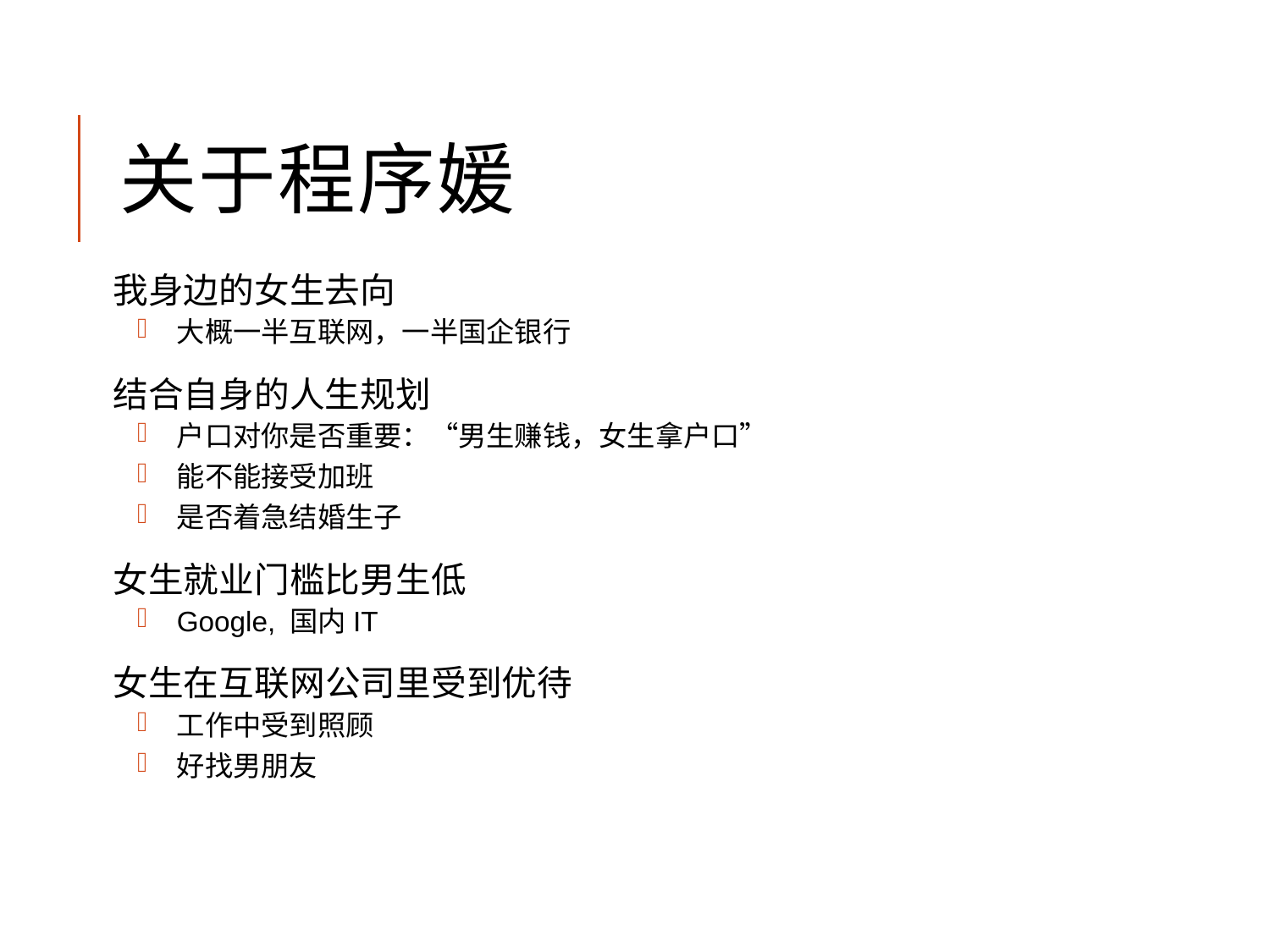

# 关于程序媛
我身边的女生去向
大概一半互联网，一半国企银行
结合自身的人生规划
户口对你是否重要：“男生赚钱，女生拿户口”
能不能接受加班
是否着急结婚生子
女生就业门槛比男生低
Google, 国内IT
女生在互联网公司里受到优待
工作中受到照顾
好找男朋友